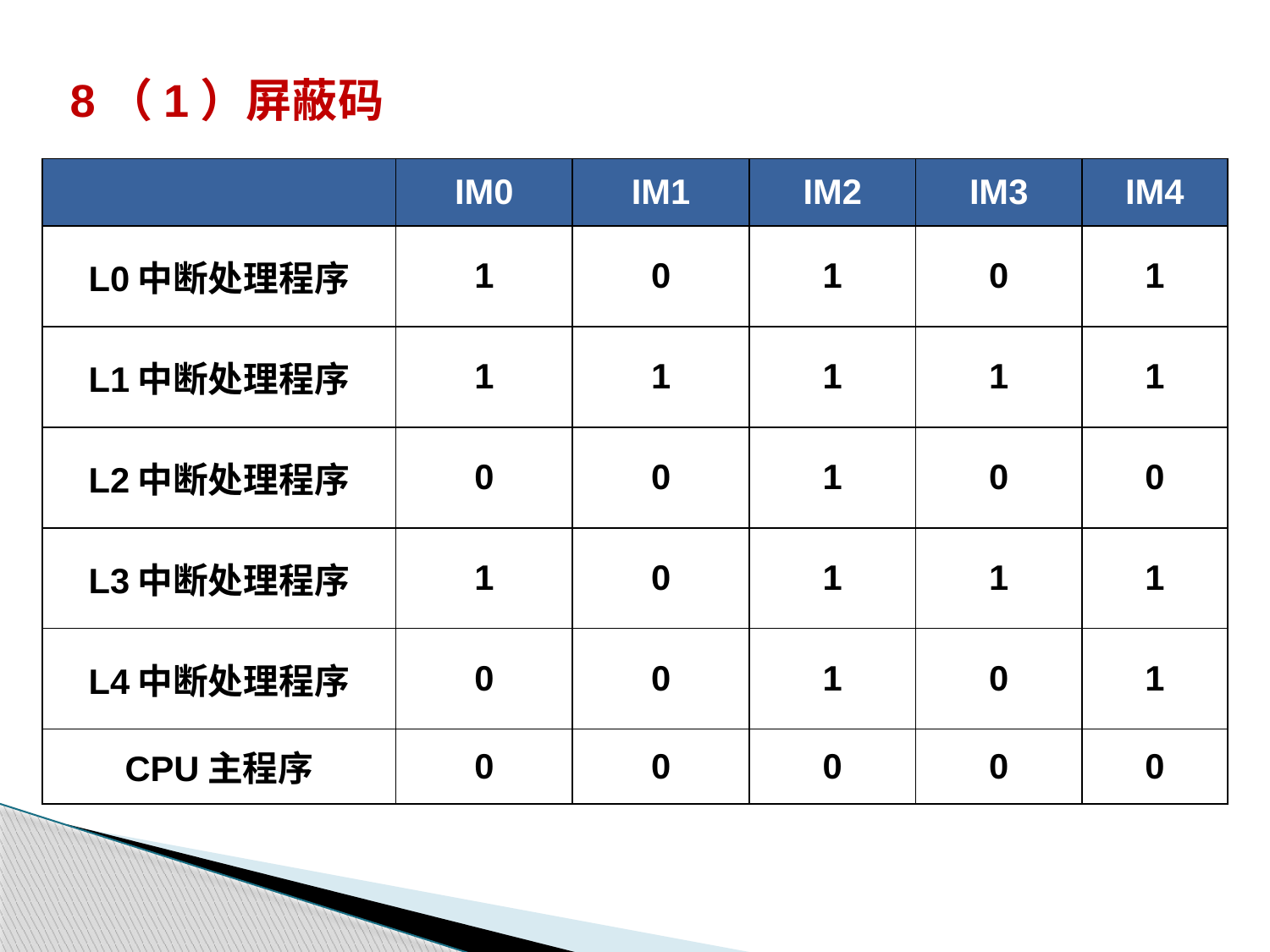

8（1）屏蔽码
|  | IM0 | IM1 | IM2 | IM3 | IM4 |
| --- | --- | --- | --- | --- | --- |
| L0中断处理程序 | 1 | 0 | 1 | 0 | 1 |
| L1中断处理程序 | 1 | 1 | 1 | 1 | 1 |
| L2中断处理程序 | 0 | 0 | 1 | 0 | 0 |
| L3中断处理程序 | 1 | 0 | 1 | 1 | 1 |
| L4中断处理程序 | 0 | 0 | 1 | 0 | 1 |
| CPU主程序 | 0 | 0 | 0 | 0 | 0 |